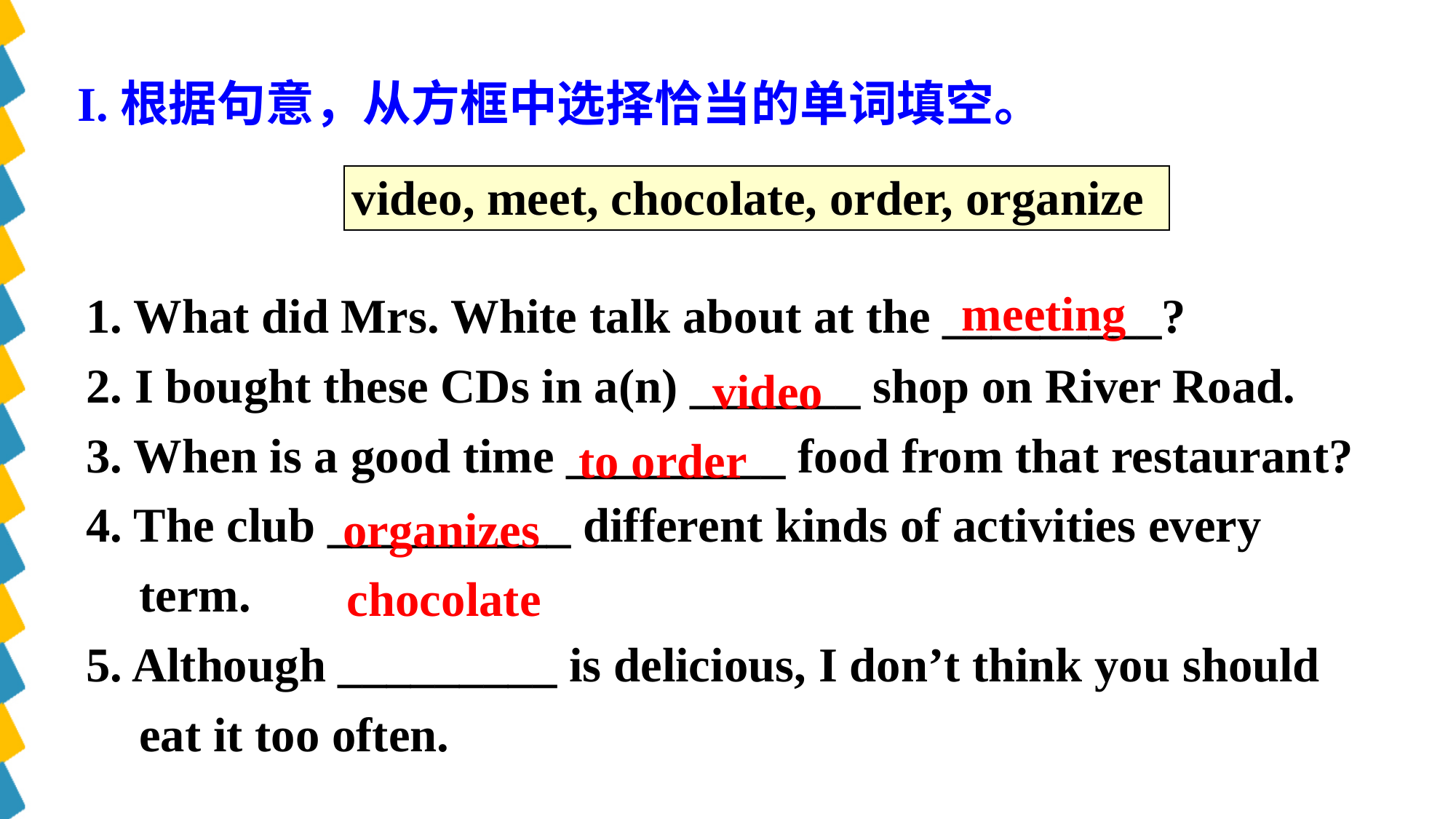

I.根据句意，从方框中选择恰当的单词填空。
| video, meet, chocolate, order, organize |
| --- |
meeting
1. What did Mrs. White talk about at the _________?
2. I bought these CDs in a(n) _______ shop on River Road.
3. When is a good time _________ food from that restaurant?
4. The club __________ different kinds of activities every term.
5. Although _________ is delicious, I don’t think you should eat it too often.
video
to order
organizes
chocolate